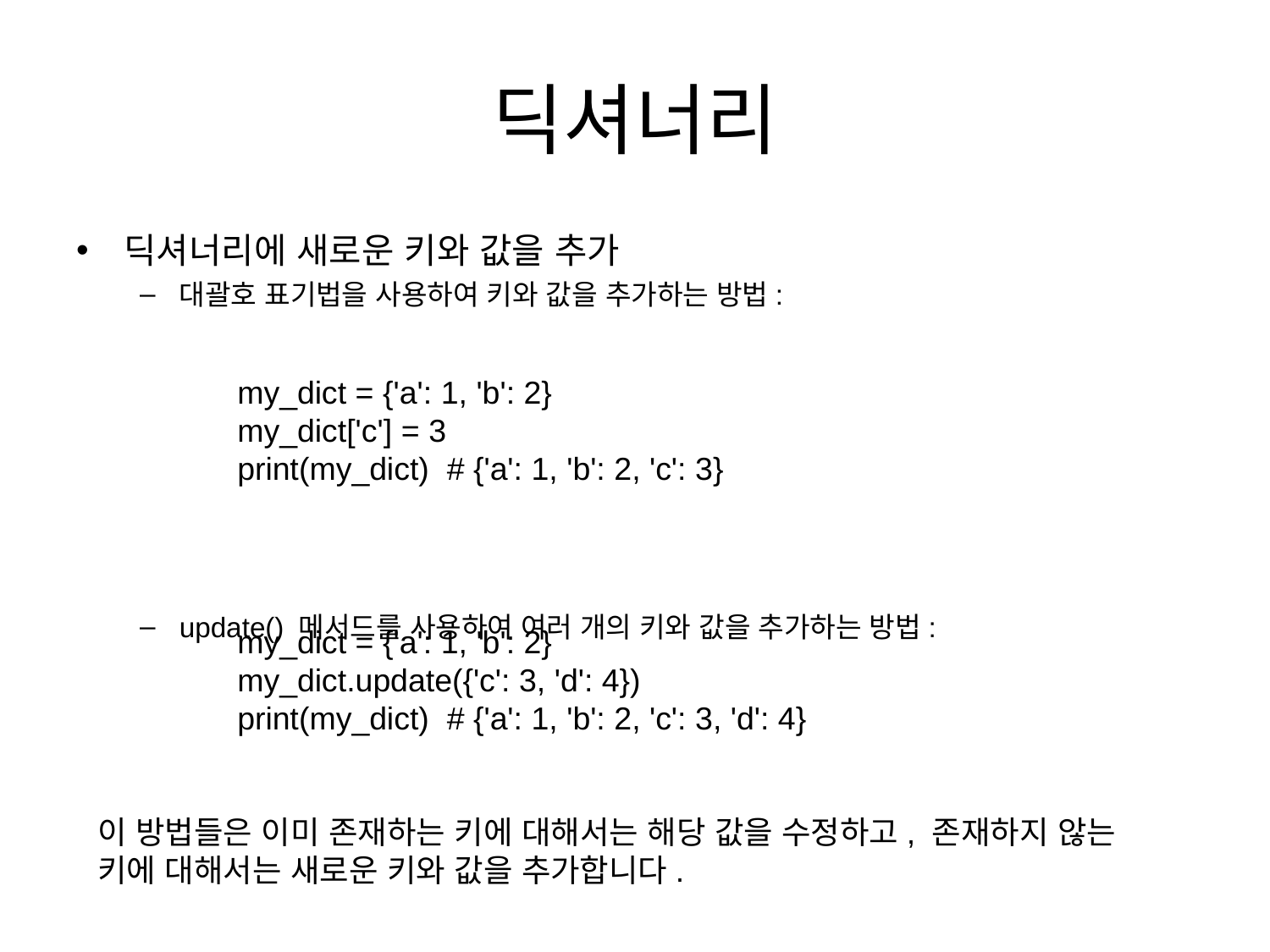

# 딕셔너리
딕셔너리에 새로운 키와 값을 추가
대괄호 표기법을 사용하여 키와 값을 추가하는 방법:

update() 메서드를 사용하여 여러 개의 키와 값을 추가하는 방법:

my_dict = {'a': 1, 'b': 2}
my_dict['c'] = 3
print(my_dict)  # {'a': 1, 'b': 2, 'c': 3}
my_dict = {'a': 1, 'b': 2}
my_dict.update({'c': 3, 'd': 4})
print(my_dict)  # {'a': 1, 'b': 2, 'c': 3, 'd': 4}
이 방법들은 이미 존재하는 키에 대해서는 해당 값을 수정하고, 존재하지 않는 키에 대해서는 새로운 키와 값을 추가합니다.